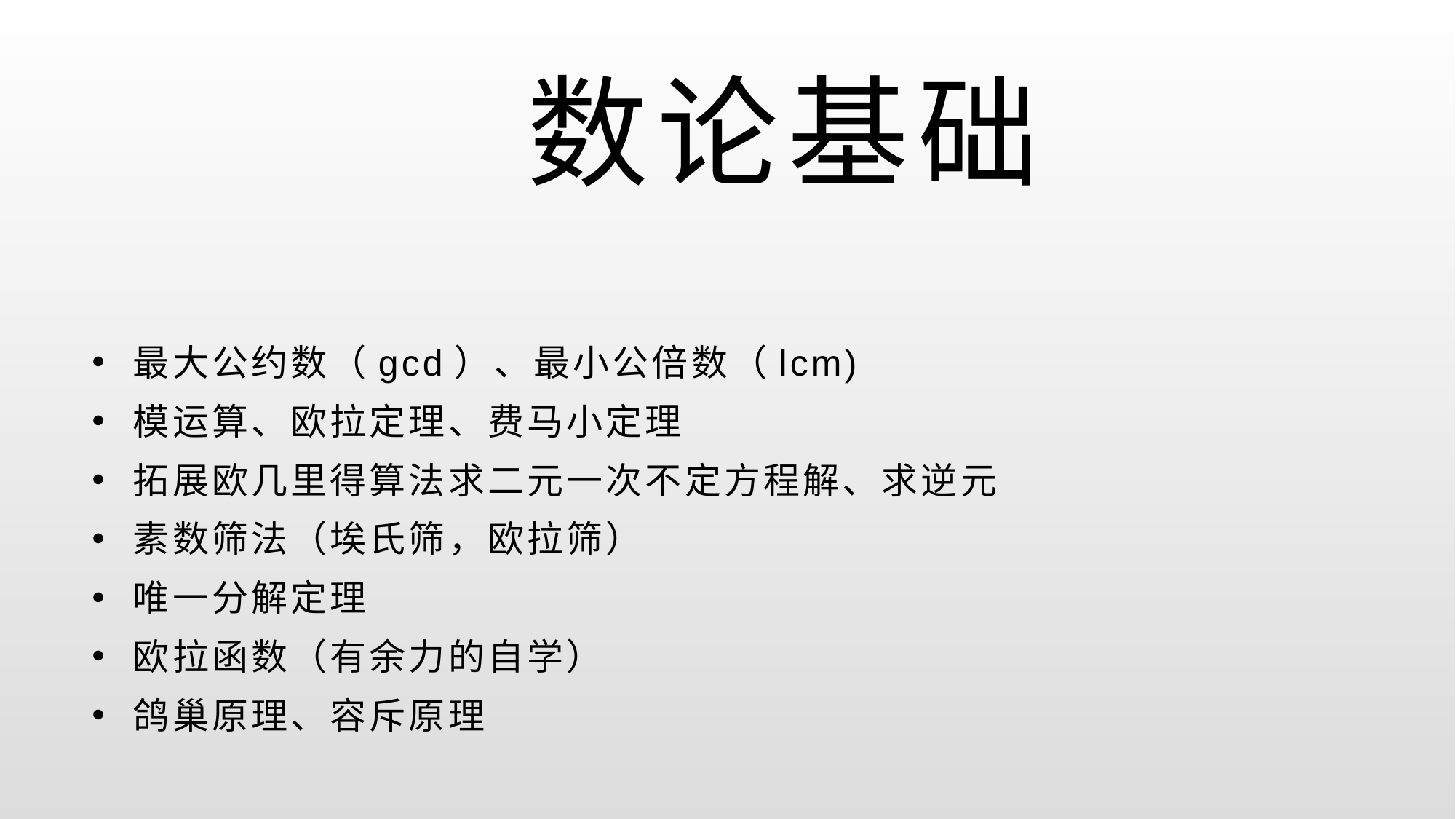

# 数论基础
最大公约数（gcd）、最小公倍数（lcm)
模运算、欧拉定理、费马小定理
拓展欧几里得算法求二元一次不定方程解、求逆元
素数筛法（埃氏筛，欧拉筛）
唯一分解定理
欧拉函数（有余力的自学）
鸽巢原理、容斥原理